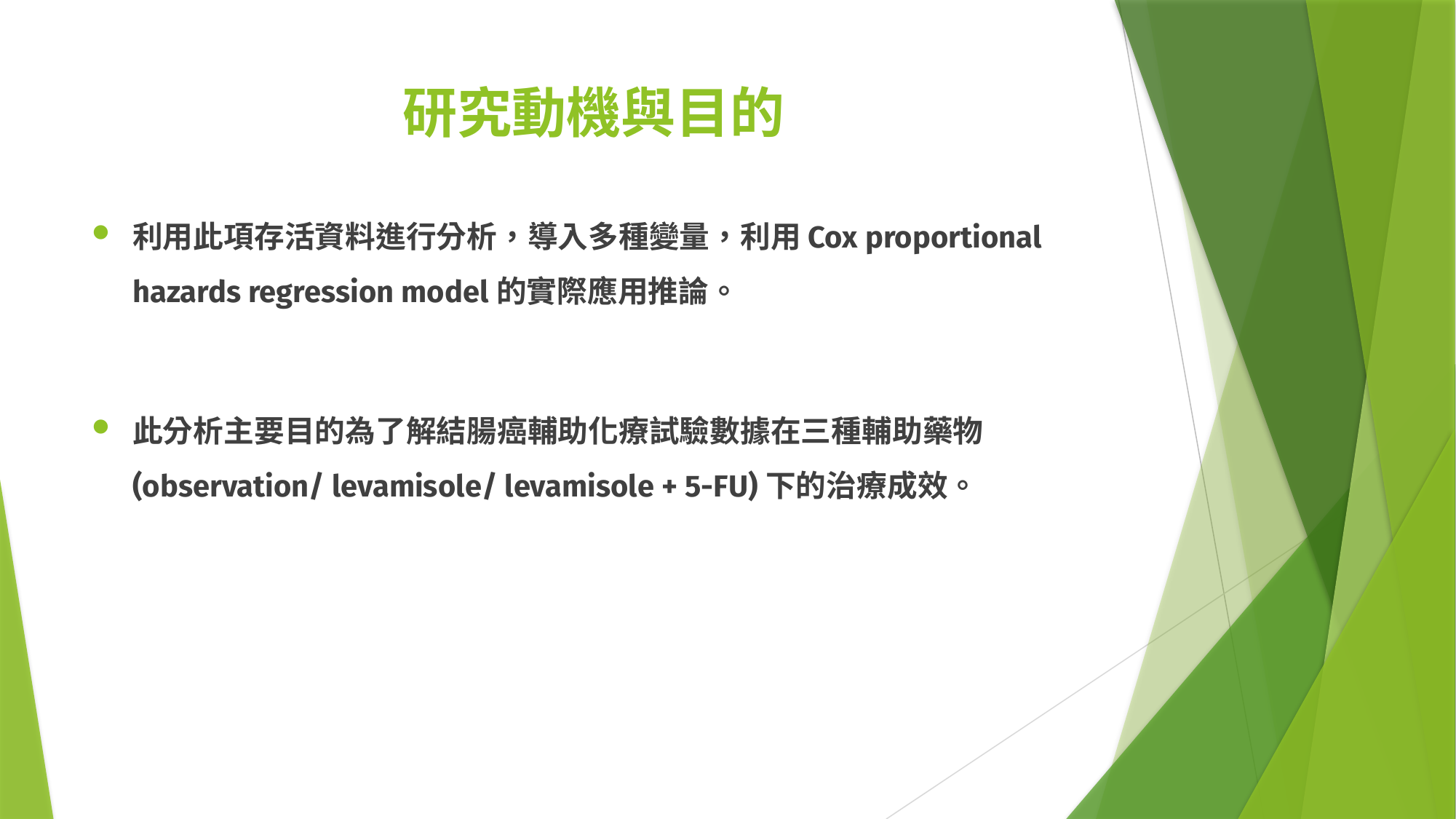

# 研究動機與目的
利用此項存活資料進行分析，導入多種變量，利用Cox proportional hazards regression model的實際應用推論。

此分析主要目的為了解結腸癌輔助化療試驗數據在三種輔助藥物(observation/ levamisole/ levamisole + 5-FU)下的治療成效。